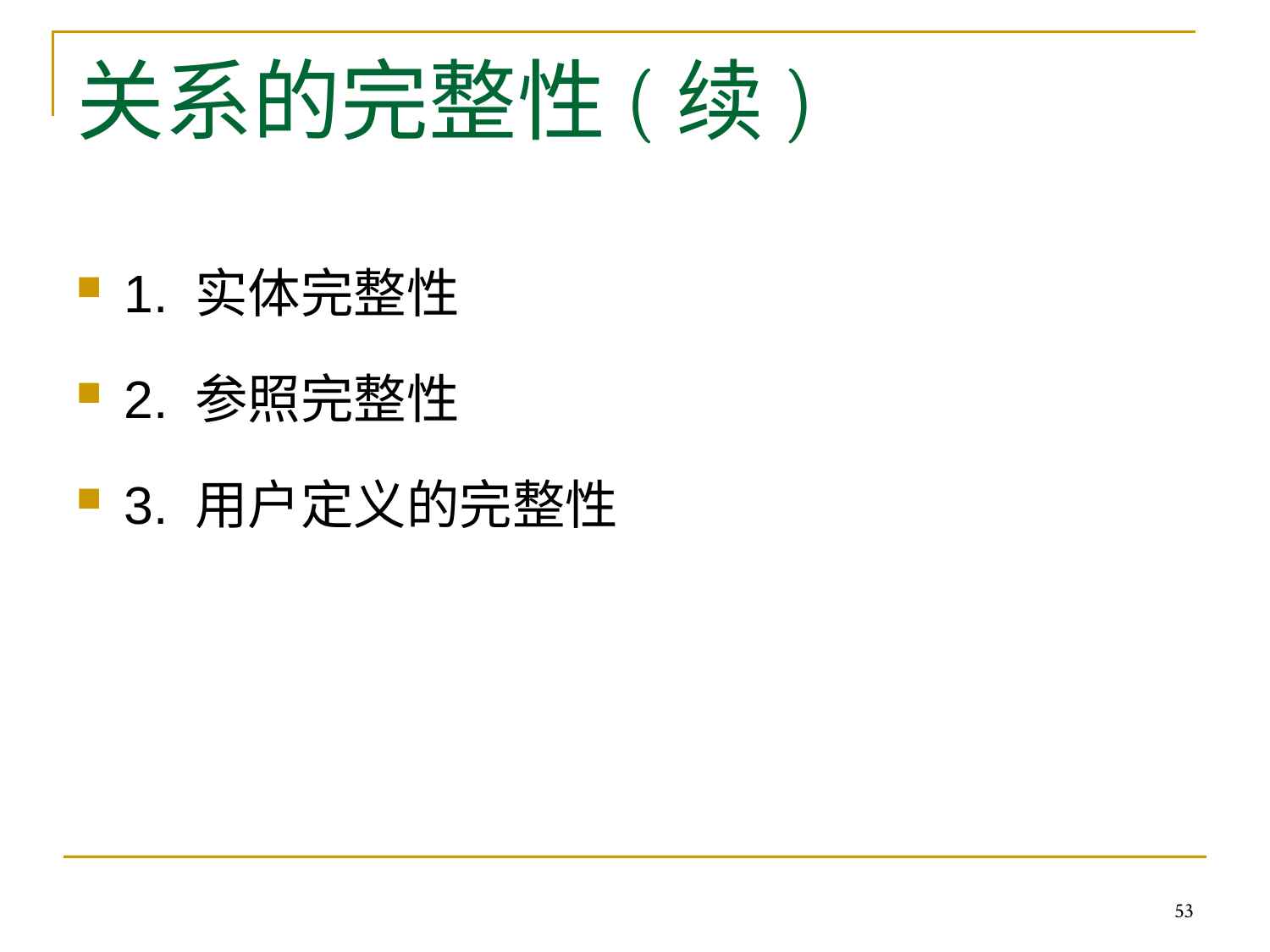

# 关系的完整性(续)
1. 实体完整性
2. 参照完整性
3. 用户定义的完整性
53